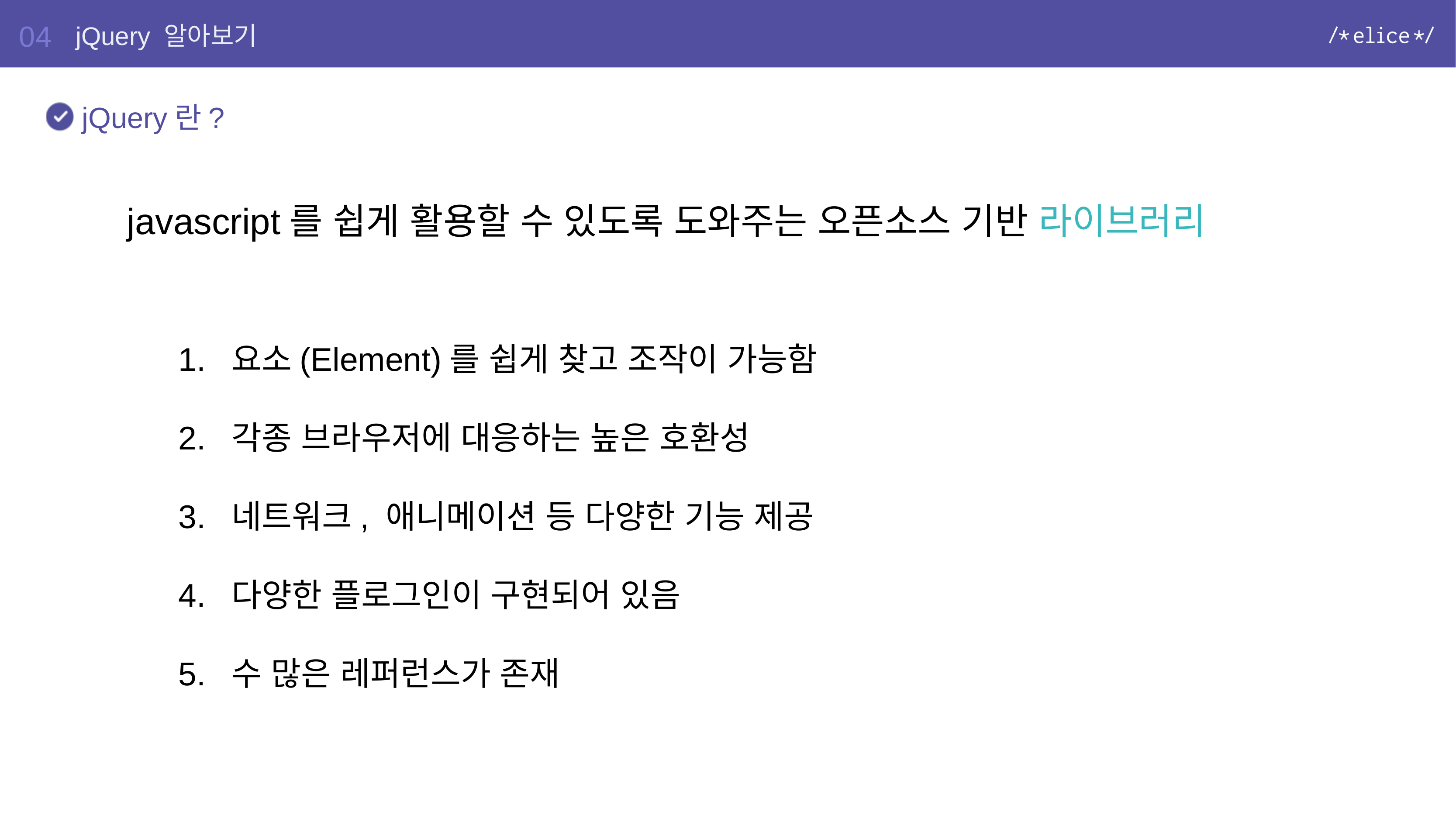

04
jQuery 알아보기
jQuery란?
javascript를 쉽게 활용할 수 있도록 도와주는 오픈소스 기반 라이브러리
요소(Element)를 쉽게 찾고 조작이 가능함
각종 브라우저에 대응하는 높은 호환성
네트워크, 애니메이션 등 다양한 기능 제공
다양한 플로그인이 구현되어 있음
수 많은 레퍼런스가 존재